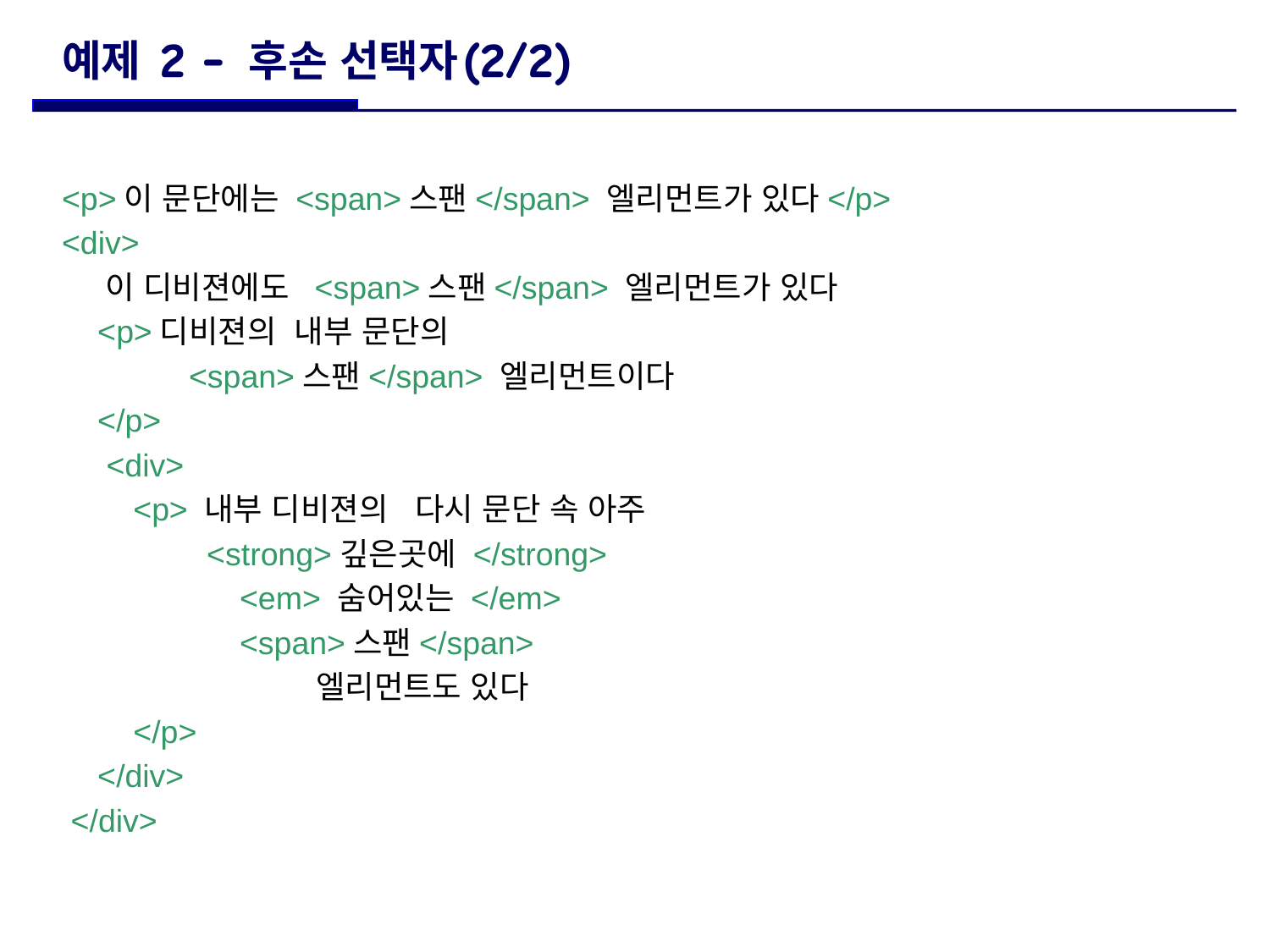

# 예제 2 – 후손 선택자(2/2)
<p>이 문단에는 <span>스팬</span> 엘리먼트가 있다</p>
<div>
    이 디비젼에도  <span>스팬</span> 엘리먼트가 있다
    <p>디비젼의  내부 문단의
	<span>스팬</span> 엘리먼트이다
    </p>
     <div>
        <p> 내부 디비젼의   다시 문단 속 아주
           	  <strong>깊은곳에 </strong>
                    <em> 숨어있는 </em>
                    <span>스팬</span>
		엘리먼트도 있다
        </p>
    </div>
 </div>